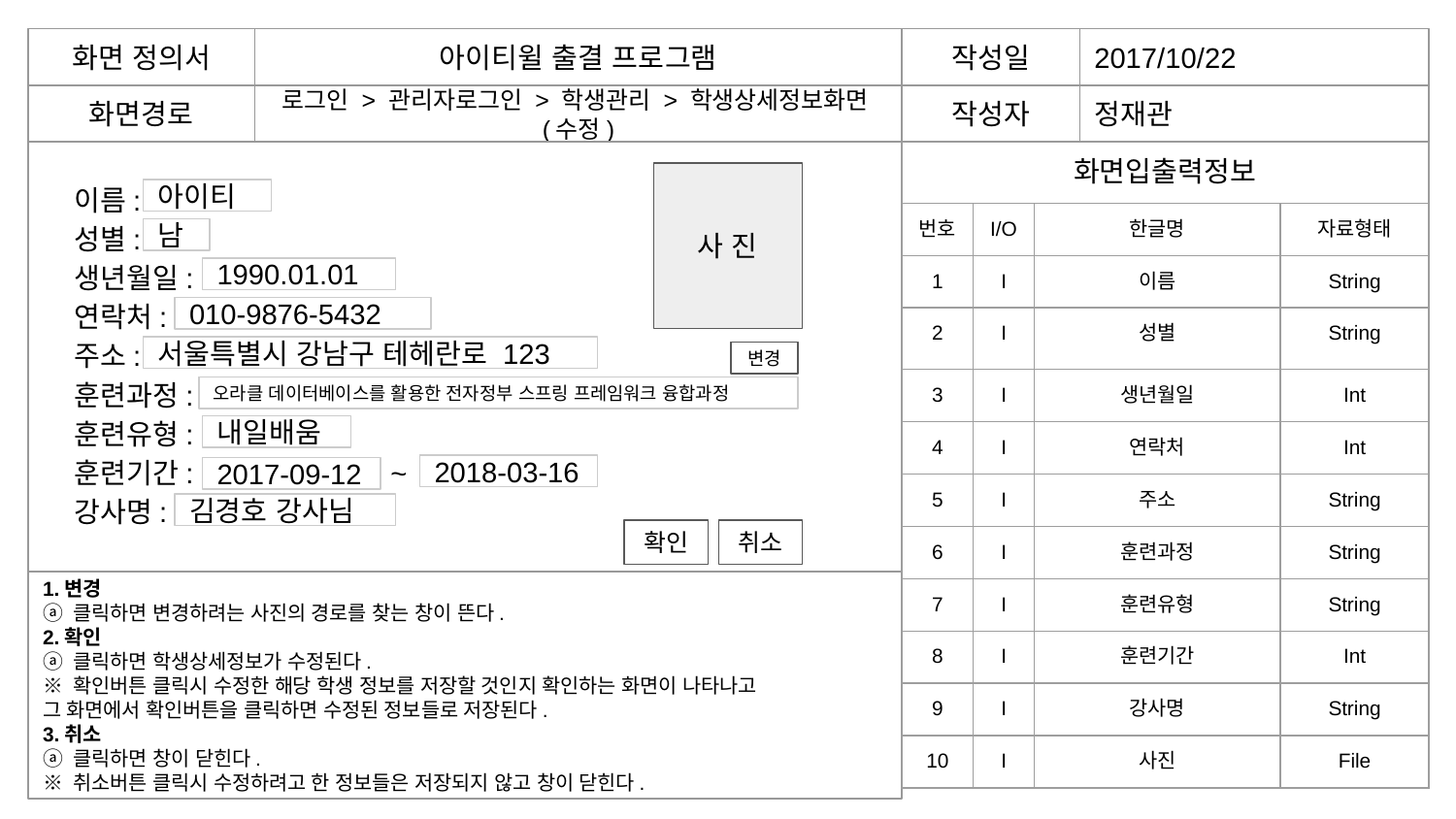

화면 정의서
아이티윌 출결 프로그램
작성일
2017/10/22
화면경로
로그인 > 관리자로그인 > 학생관리 > 학생상세정보화면(수정)
작성자
정재관
| 화면입출력정보 |  |  |  |
| --- | --- | --- | --- |
| 번호 | I/O | 한글명 | 자료형태 |
| 1 | I | 이름 | String |
| 2 | I | 성별 | String |
| 3 | I | 생년월일 | Int |
| 4 | I | 연락처 | Int |
| 5 | I | 주소 | String |
| 6 | I | 훈련과정 | String |
| 7 | I | 훈련유형 | String |
| 8 | I | 훈련기간 | Int |
| 9 | I | 강사명 | String |
| 10 | I | 사진 | File |

이름:
성별:
생년월일:
연락처:
주소:
훈련과정:
훈련유형:
훈련기간:
강사명:

사 진
아이티
남
1990.01.01
010-9876-5432
서울특별시 강남구 테헤란로 123
변경
오라클 데이터베이스를 활용한 전자정부 스프링 프레임워크 융합과정
내일배움
~
2018-03-16
2017-09-12
김경호 강사님
확인
취소
1.변경
ⓐ 클릭하면 변경하려는 사진의 경로를 찾는 창이 뜬다.
2.확인
ⓐ 클릭하면 학생상세정보가 수정된다.
※ 확인버튼 클릭시 수정한 해당 학생 정보를 저장할 것인지 확인하는 화면이 나타나고
그 화면에서 확인버튼을 클릭하면 수정된 정보들로 저장된다.
3.취소
ⓐ 클릭하면 창이 닫힌다.
※ 취소버튼 클릭시 수정하려고 한 정보들은 저장되지 않고 창이 닫힌다.